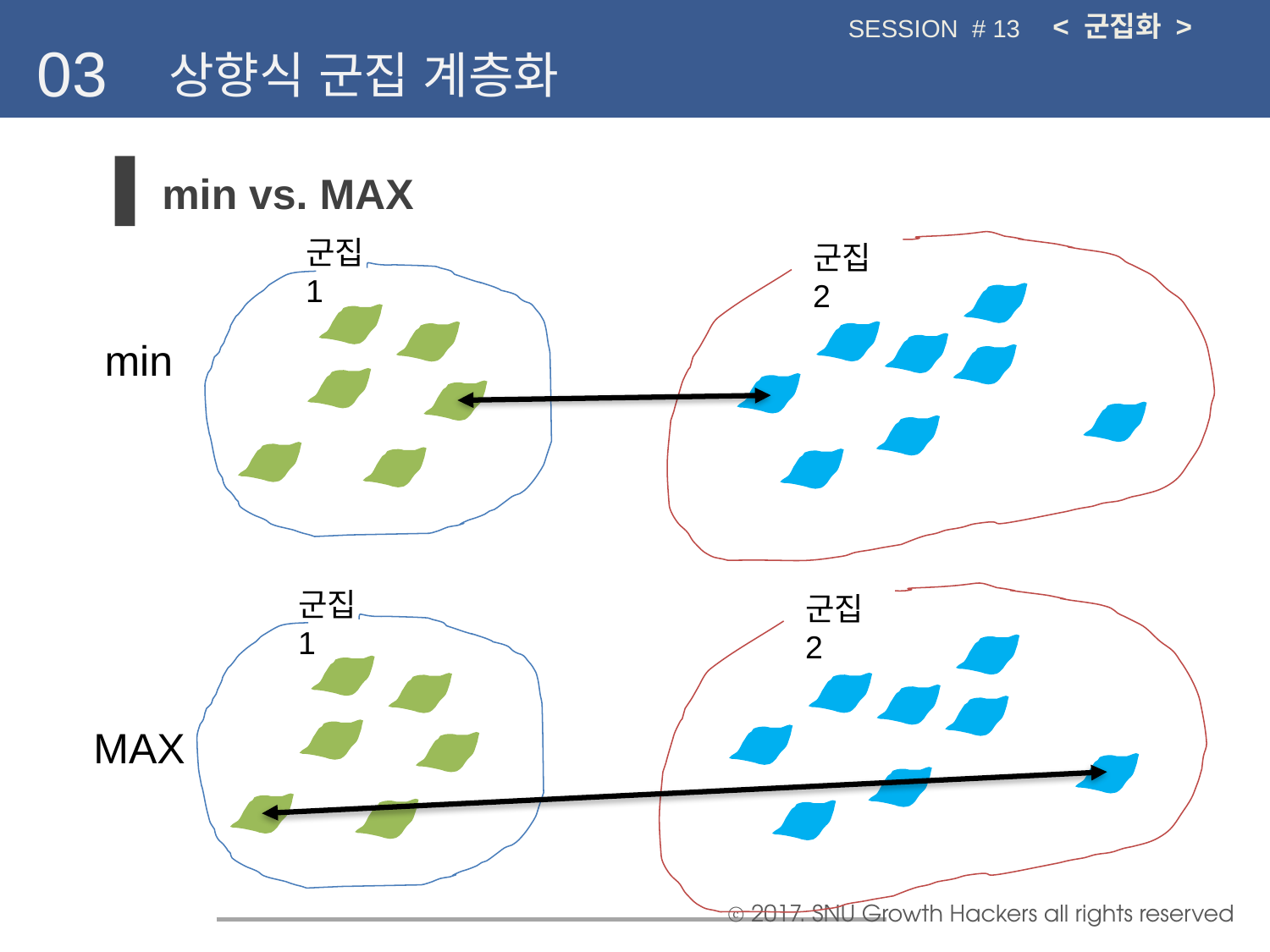

< 군집화 >
SESSION  # 13
03
상향식 군집 계층화

min vs. MAX
군집1
군집2

min
군집1
군집2

MAX
ⓒ 2017. SNU Growth Hackers all rights reserved